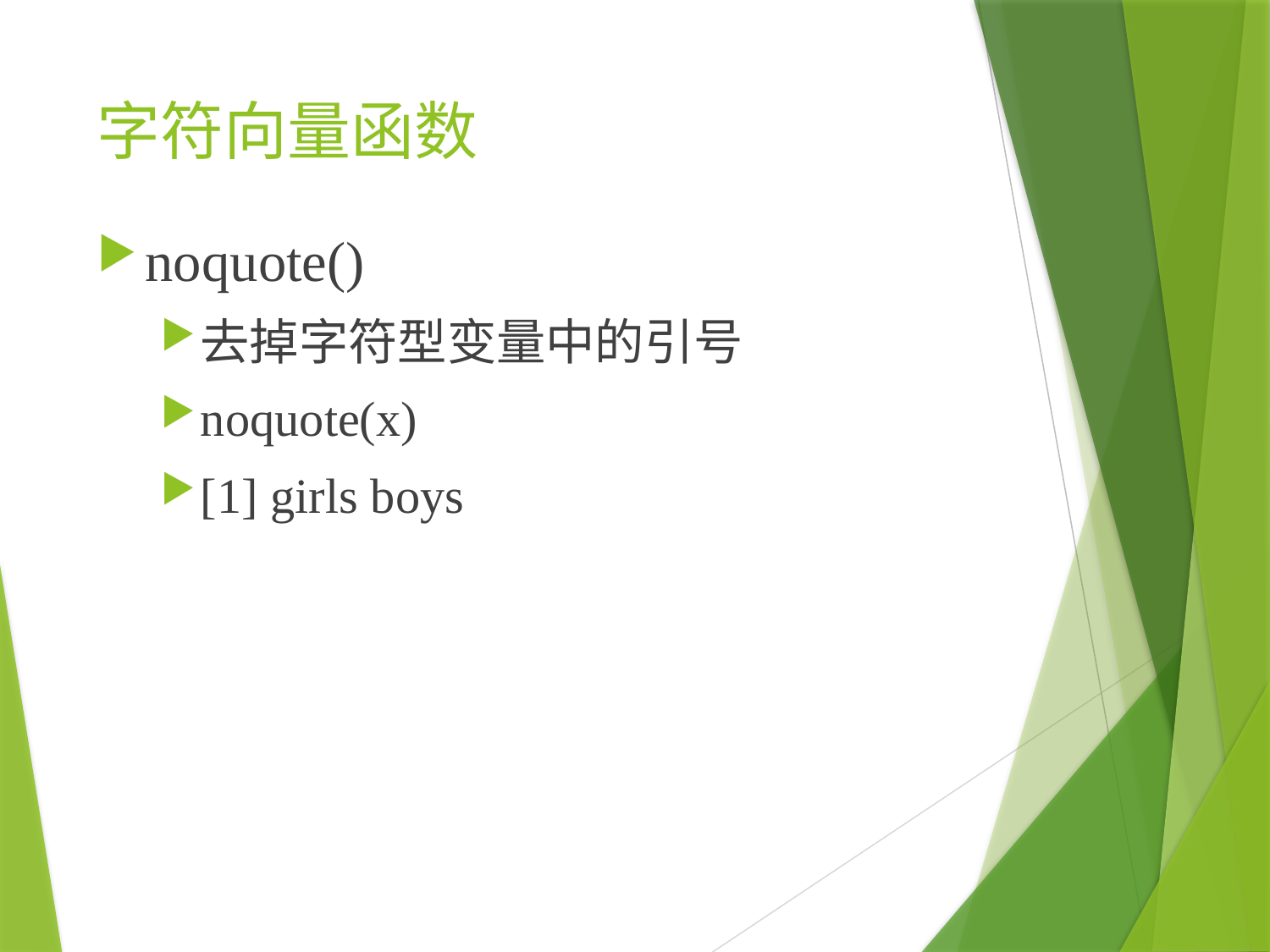

# 字符向量函数
noquote()
去掉字符型变量中的引号
noquote(x)
[1] girls boys